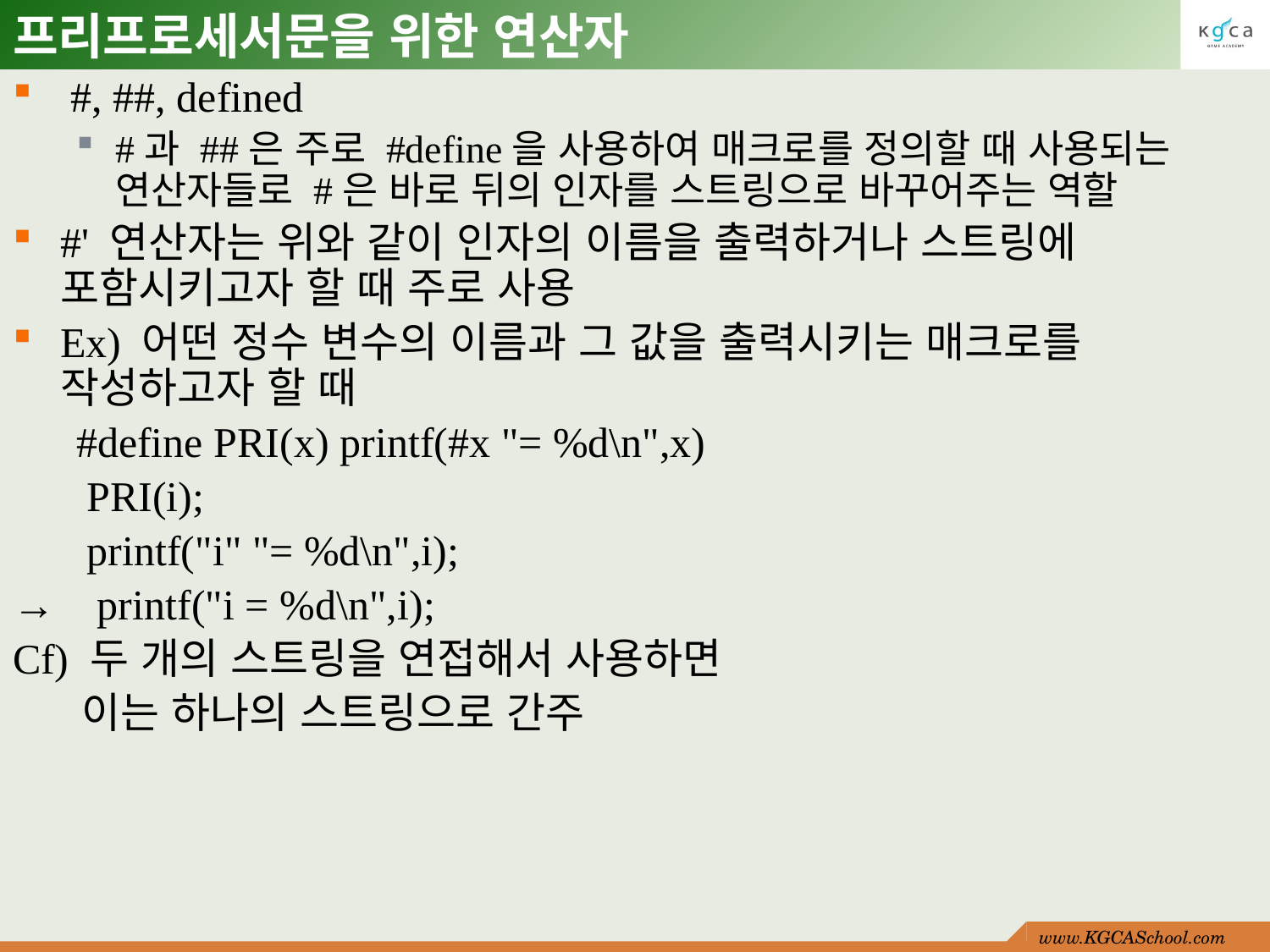

# 프리프로세서문을 위한 연산자
 #, ##, defined
#과 ##은 주로 #define을 사용하여 매크로를 정의할 때 사용되는 연산자들로 #은 바로 뒤의 인자를 스트링으로 바꾸어주는 역할
#' 연산자는 위와 같이 인자의 이름을 출력하거나 스트링에 포함시키고자 할 때 주로 사용
Ex) 어떤 정수 변수의 이름과 그 값을 출력시키는 매크로를 작성하고자 할 때
      #define PRI(x) printf(#x "= %d\n",x)
       PRI(i);
       printf("i" "= %d\n",i);
→    printf("i = %d\n",i);
Cf) 두 개의 스트링을 연접해서 사용하면
     이는 하나의 스트링으로 간주